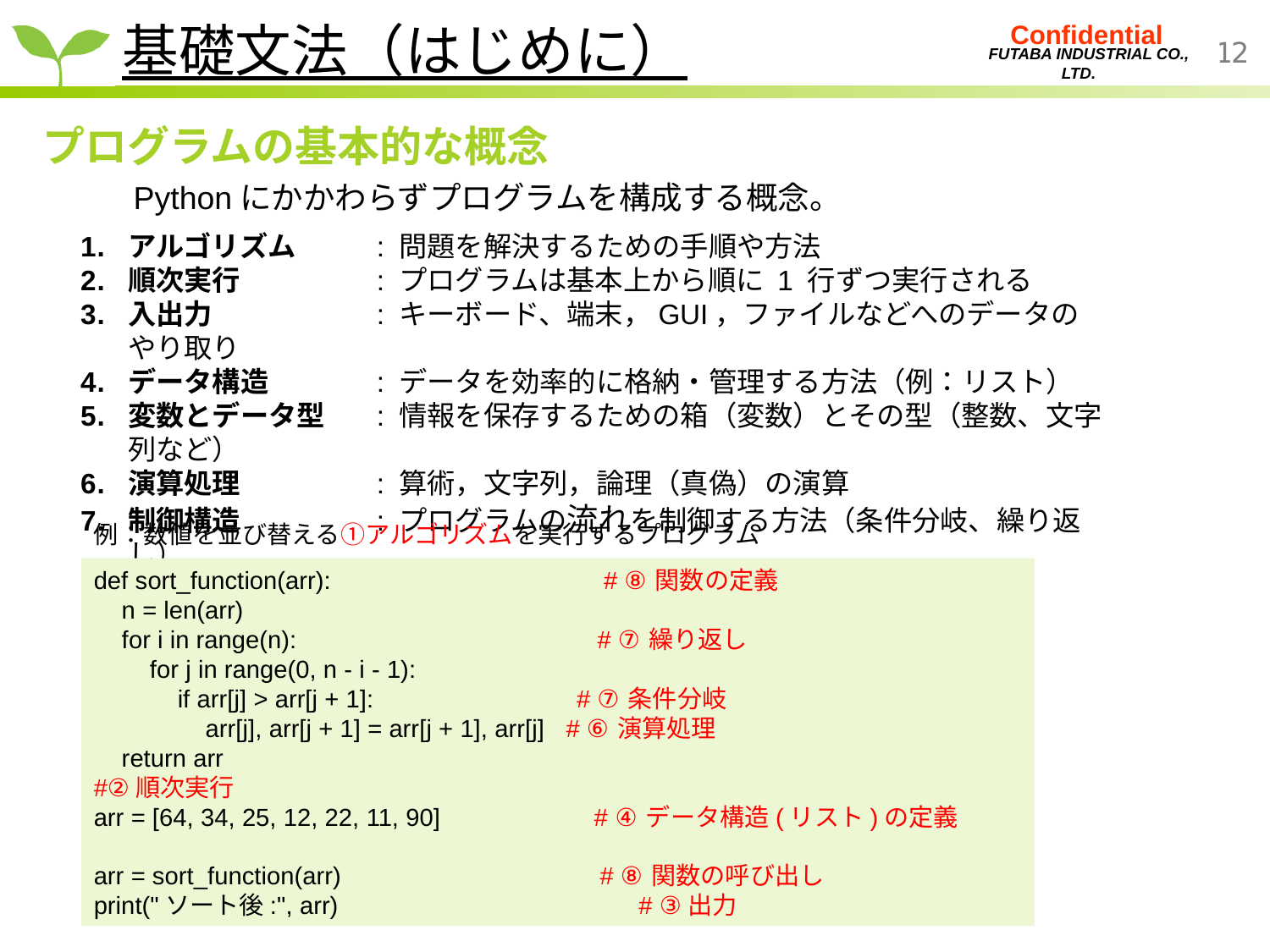

基礎文法（はじめに）
プログラムの基本的な概念
Pythonにかかわらずプログラムを構成する概念。
アルゴリズム  	: 問題を解決するための手順や方法
順次実行　　	: プログラムは基本上から順に 1 行ずつ実行される
入出力        	: キーボード、端末，GUI，ファイルなどへのデータのやり取り
データ構造      	: データを効率的に格納・管理する方法（例：リスト）
変数とデータ型  	: 情報を保存するための箱（変数）とその型（整数、文字列など）
演算処理      	: 算術，文字列，論理（真偽）の演算
制御構造    	: プログラムの流れを制御する方法（条件分岐、繰り返し）
関数         	: 決められた処理をまとめたコードの塊（定型動作）
例：数値を並び替える①アルゴリズムを実行するプログラム
def sort_function(arr):                                       # ⑧関数の定義
    n = len(arr)
    for i in range(n):                                           # ⑦繰り返し
        for j in range(0, n - i - 1):
            if arr[j] > arr[j + 1]:                             # ⑦条件分岐
                arr[j], arr[j + 1] = arr[j + 1], arr[j]   # ⑥演算処理
    return arr
#②順次実行
arr = [64, 34, 25, 12, 22, 11, 90]                      # ④データ構造(リスト)の定義

arr = sort_function(arr)                                     # ⑧関数の呼び出し
print("ソート後:", arr)                                           # ③出力